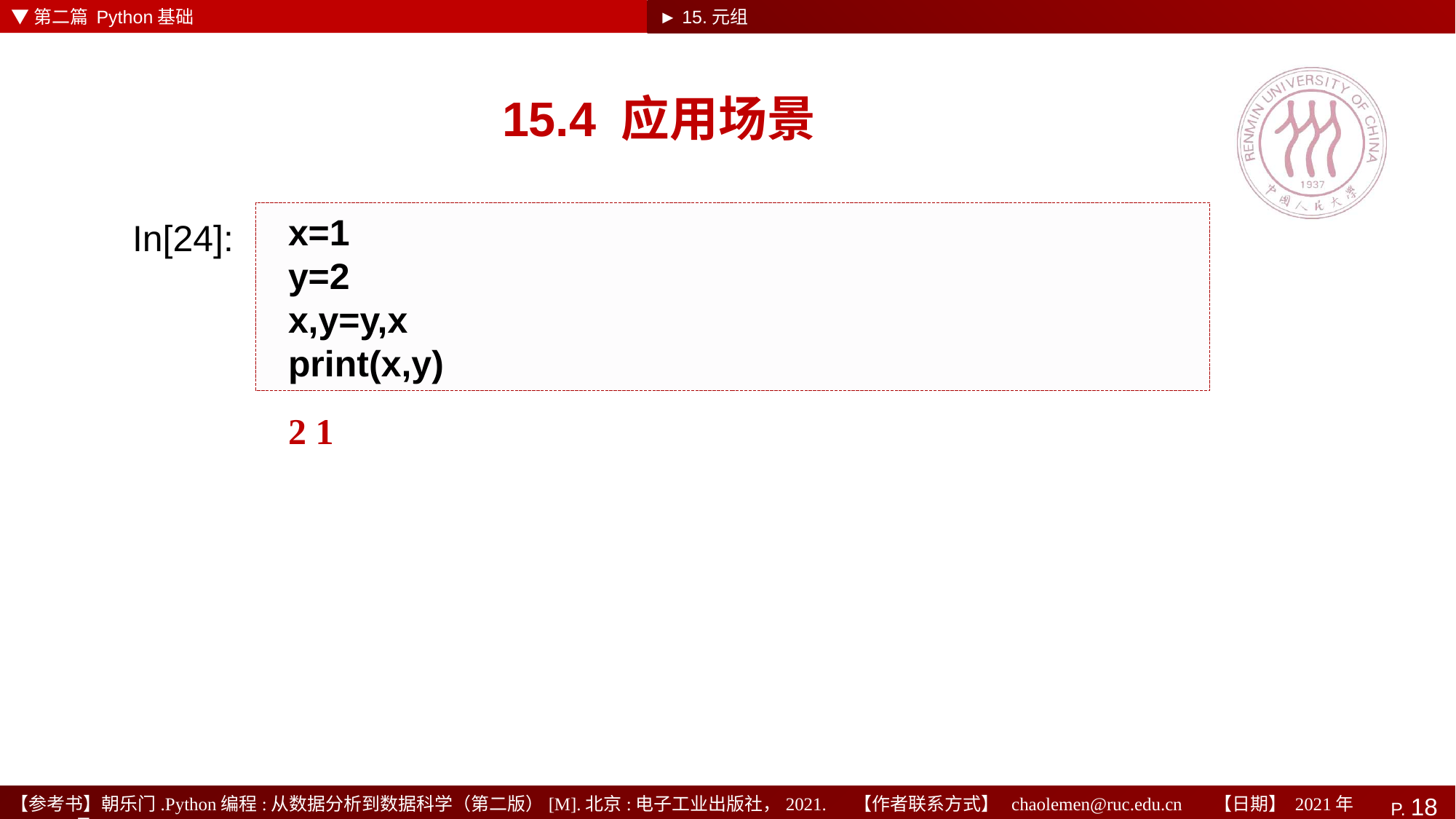

▼第二篇 Python基础
► 15.元组
# 15.4 应用场景
x=1
y=2
x,y=y,x
print(x,y)
In[24]:
2 1